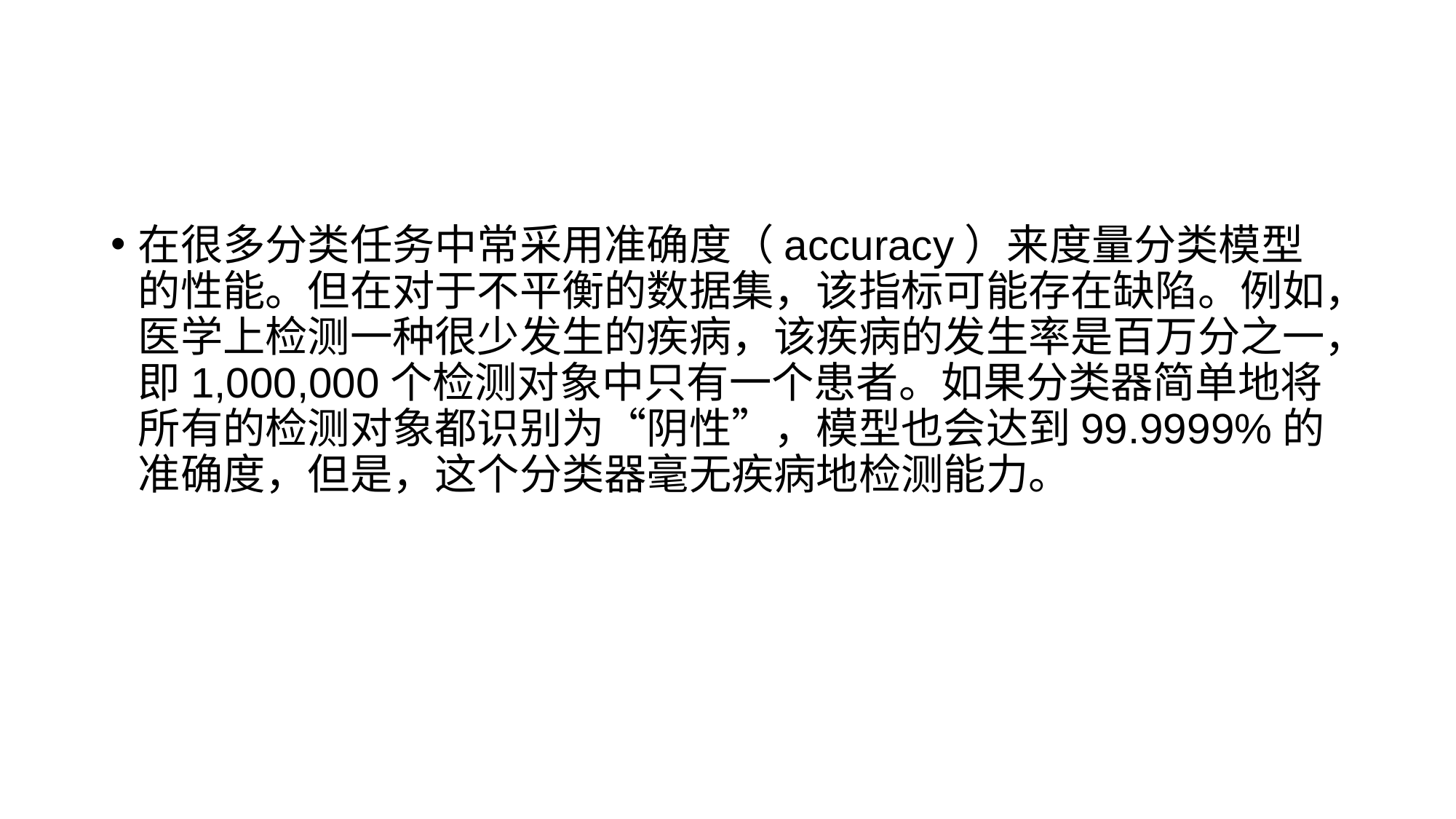

#
在很多分类任务中常采用准确度（accuracy）来度量分类模型的性能。但在对于不平衡的数据集，该指标可能存在缺陷。例如，医学上检测一种很少发生的疾病，该疾病的发生率是百万分之一，即1,000,000个检测对象中只有一个患者。如果分类器简单地将所有的检测对象都识别为“阴性”，模型也会达到99.9999%的准确度，但是，这个分类器毫无疾病地检测能力。